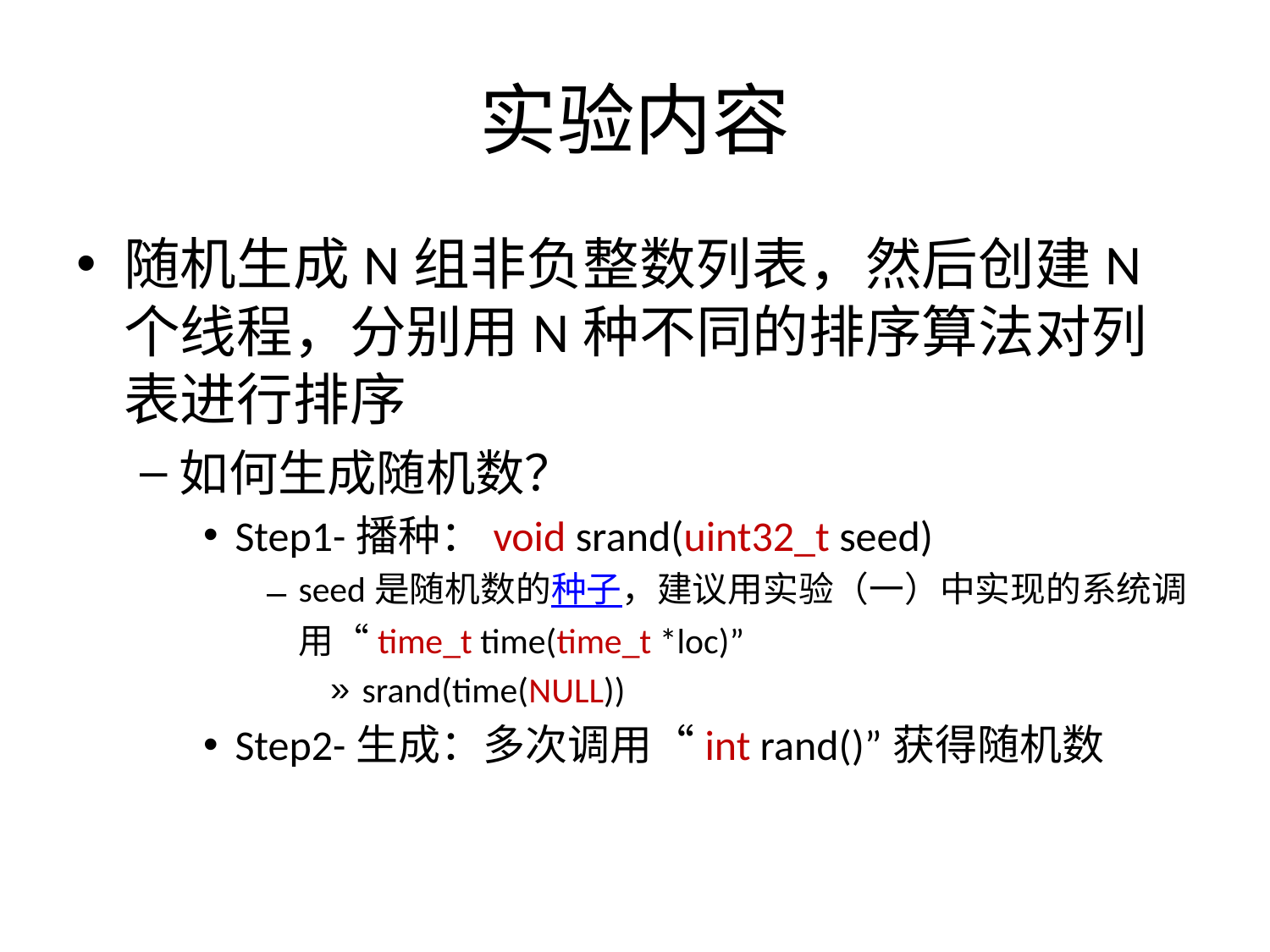

# 实验内容
随机生成N组非负整数列表，然后创建N个线程，分别用N种不同的排序算法对列表进行排序
如何生成随机数？
Step1-播种：void srand(uint32_t seed)
seed是随机数的种子，建议用实验（一）中实现的系统调用“time_t time(time_t *loc)”
srand(time(NULL))
Step2-生成：多次调用“int rand()”获得随机数